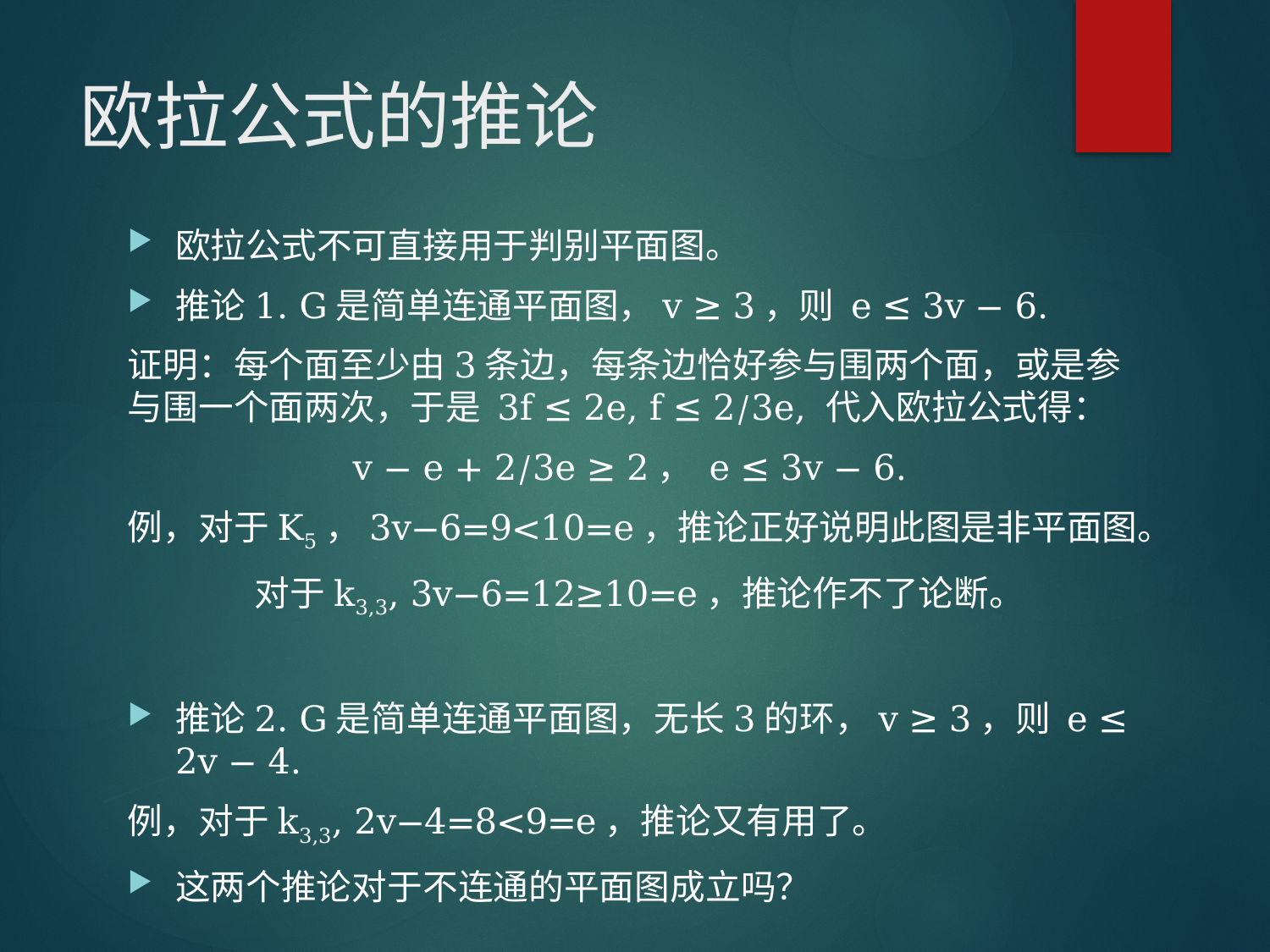

# 欧拉公式的推论
欧拉公式不可直接用于判别平面图。
推论1. G是简单连通平面图，v ≥ 3，则 e ≤ 3v − 6.
证明：每个面至少由3条边，每条边恰好参与围两个面，或是参与围一个面两次，于是 3f ≤ 2e, f ≤ 2/3e, 代入欧拉公式得：
v − e + 2/3e ≥ 2， e ≤ 3v − 6.
例，对于K5，3v−6=9<10=e，推论正好说明此图是非平面图。
	对于k3,3, 3v−6=12≥10=e，推论作不了论断。

推论2. G是简单连通平面图，无长3的环，v ≥ 3，则 e ≤ 2v − 4.
例，对于k3,3, 2v−4=8<9=e，推论又有用了。
这两个推论对于不连通的平面图成立吗？